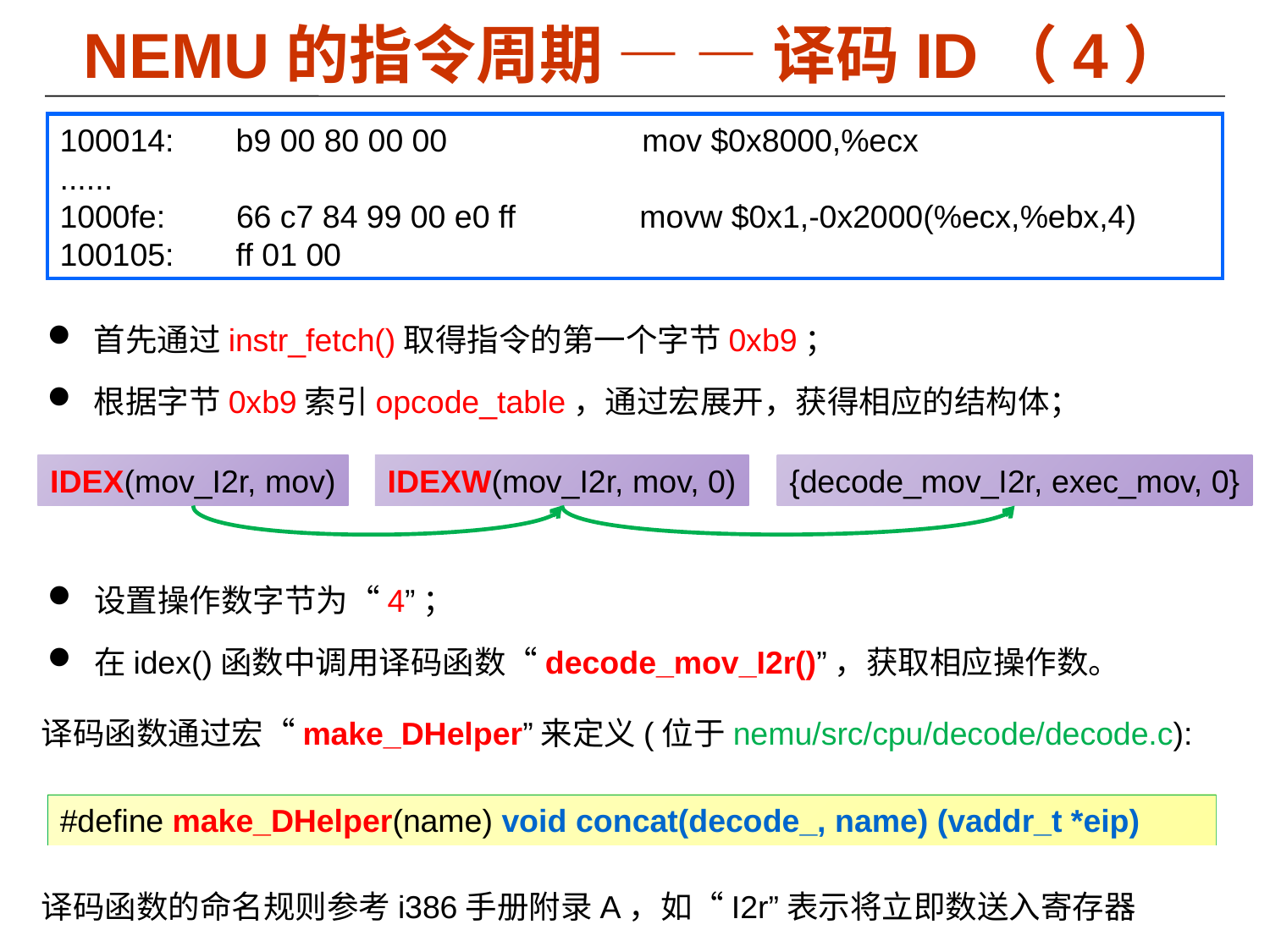

# NEMU的指令周期 — — 译码ID（4）
100014:       b9 00 80 00 00                      mov $0x8000,%ecx
......
1000fe:        66 c7 84 99 00 e0 ff              movw $0x1,-0x2000(%ecx,%ebx,4)
100105:       ff 01 00
 首先通过instr_fetch()取得指令的第一个字节0xb9；
 根据字节0xb9索引opcode_table，通过宏展开，获得相应的结构体；
IDEX(mov_I2r, mov)
IDEXW(mov_I2r, mov, 0)
{decode_mov_I2r, exec_mov, 0}
 设置操作数字节为“4”；
 在idex()函数中调用译码函数“decode_mov_I2r()”，获取相应操作数。
译码函数通过宏“make_DHelper”来定义(位于nemu/src/cpu/decode/decode.c):
#define make_DHelper(name) void concat(decode_, name) (vaddr_t *eip)
译码函数的命名规则参考i386手册附录A，如“I2r”表示将立即数送入寄存器